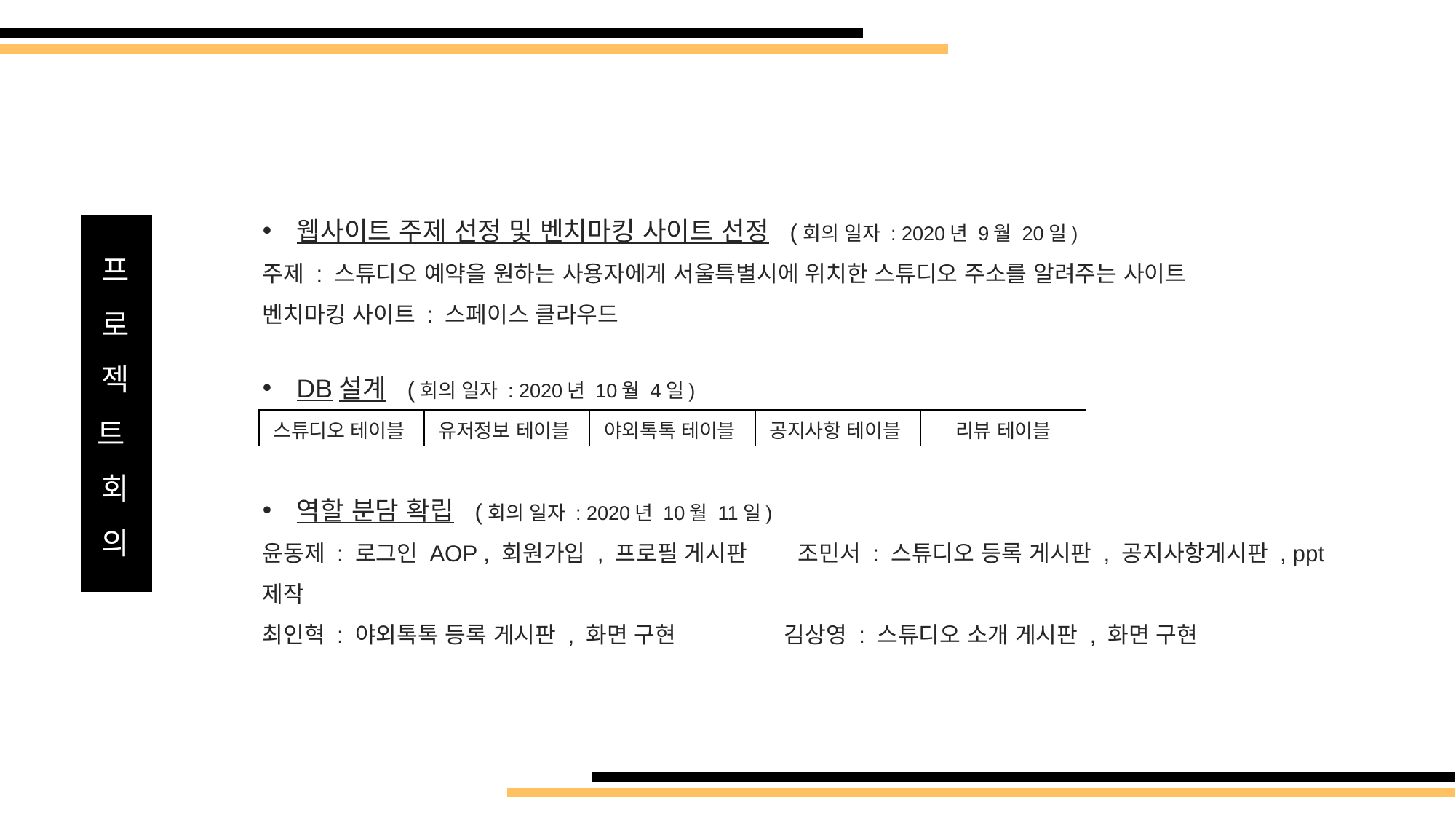

웹사이트 주제 선정 및 벤치마킹 사이트 선정  (회의 일자 : 2020년 9월 20일)
주제 : 스튜디오 예약을 원하는 사용자에게 서울특별시에 위치한 스튜디오 주소를 알려주는 사이트
벤치마킹 사이트 : 스페이스 클라우드

프
로
젝
트
회
의
DB설계  (회의 일자 : 2020년 10월 4일)

| 스튜디오 테이블 | 유저정보 테이블 | 야외톡톡 테이블 | 공지사항 테이블 | 리뷰 테이블 |
| --- | --- | --- | --- | --- |
역할 분담 확립  (회의 일자 : 2020년 10월 11일)
윤동제 : 로그인 AOP , 회원가입 , 프로필 게시판        조민서 : 스튜디오 등록 게시판 , 공지사항게시판 , ppt제작
최인혁 : 야외톡톡 등록 게시판 , 화면 구현                 김상영 : 스튜디오 소개 게시판 , 화면 구현